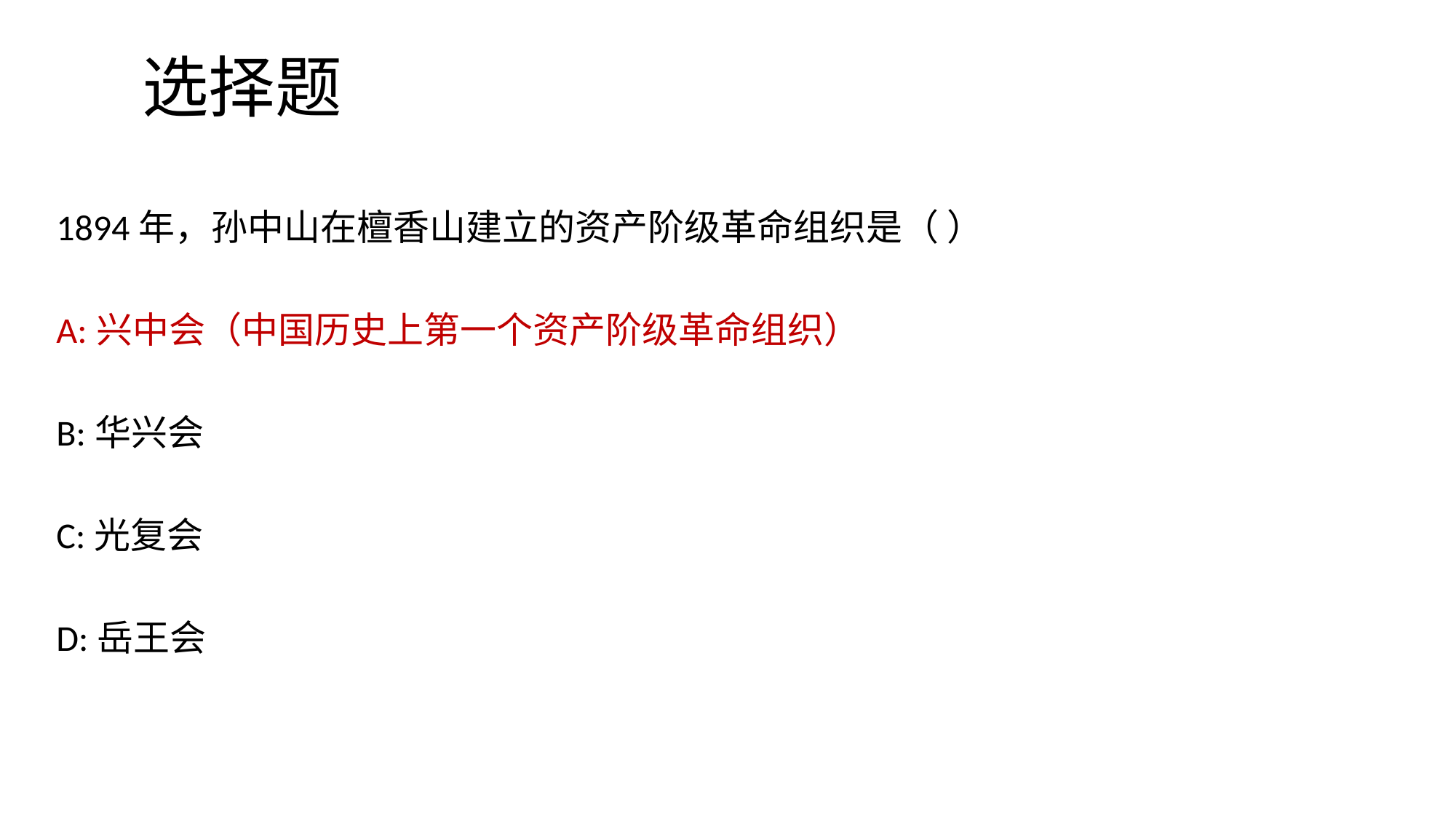

# 选择题
1894年，孙中山在檀香山建立的资产阶级革命组织是（ ）
A:兴中会（中国历史上第一个资产阶级革命组织）
B:华兴会
C:光复会
D:岳王会